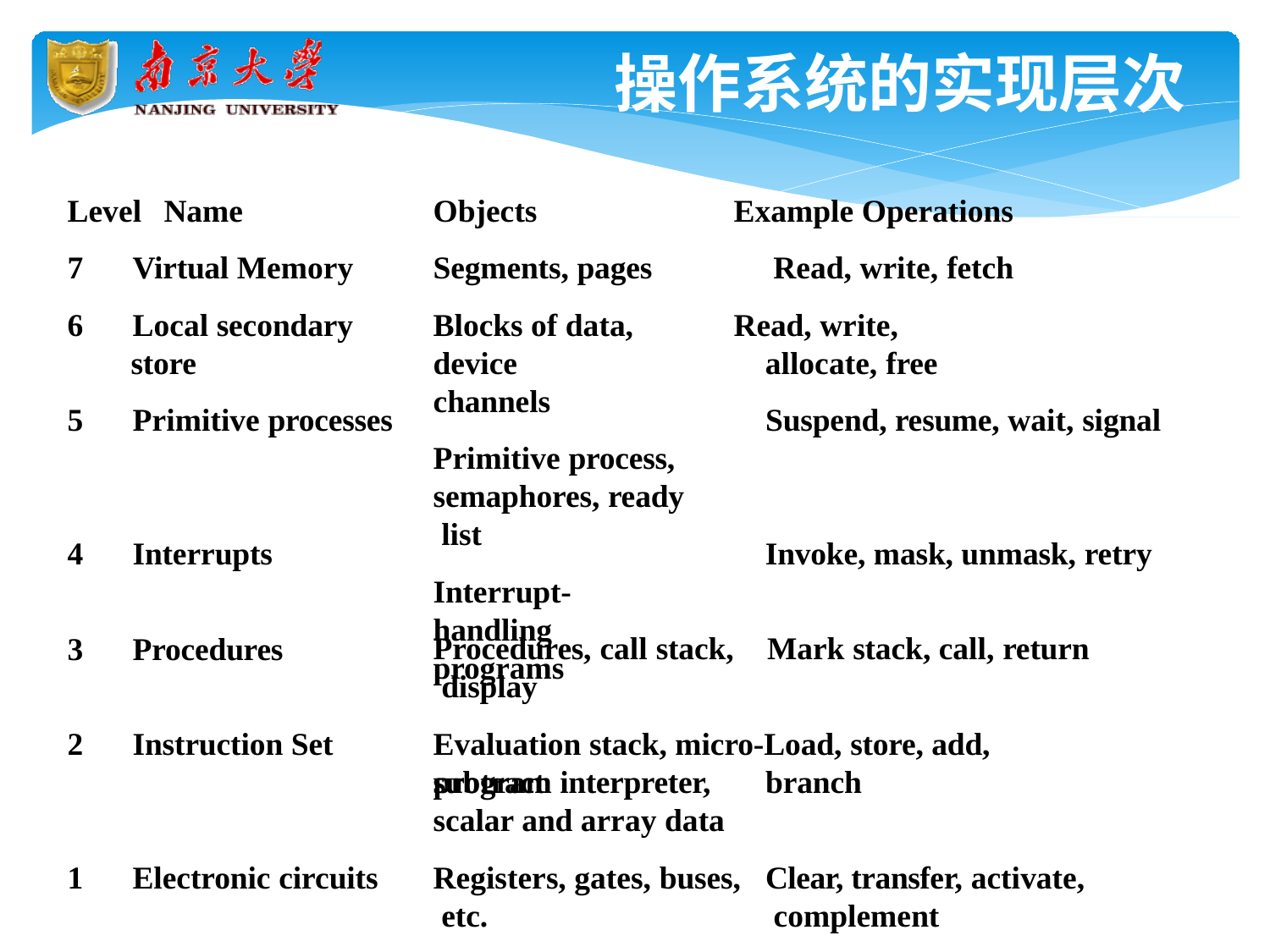

# 操作系统的实现层次

Objects  Segments, pages
Blocks of data, device
channels
Primitive process,  semaphores, ready  list
Interrupt-handling
programs
Example Operations  Read, write, fetch
Read, write, allocate, free
Level	Name
7	Virtual Memory
6	Local secondary
store
5	Primitive processes
Suspend, resume, wait, signal
4	Interrupts
Invoke, mask, unmask, retry
3	Procedures
Procedures, call stack,	Mark stack, call, return  display
Evaluation stack, micro-Load, store, add, subtract
2	Instruction Set
program interpreter,  scalar and array data
Registers, gates, buses,  etc.
branch
1	Electronic circuits
Clear, transfer, activate,  complement